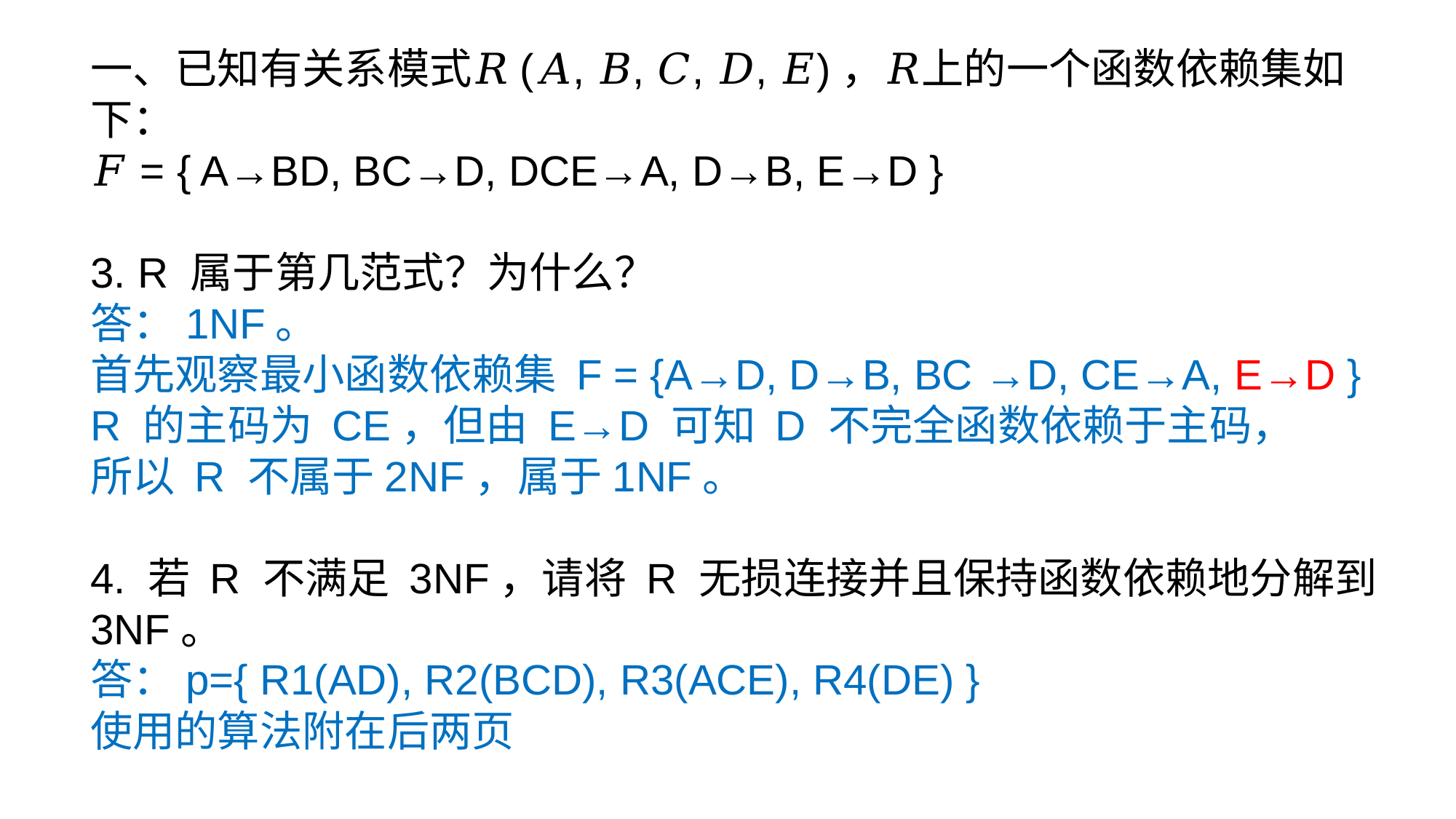

一、已知有关系模式𝑅(𝐴, 𝐵, 𝐶, 𝐷, 𝐸)，𝑅上的一个函数依赖集如下：
𝐹 = { A→BD, BC→D, DCE→A, D→B, E→D }
3. R 属于第几范式？为什么？
答：1NF。
首先观察最小函数依赖集 F = {A→D, D→B, BC →D, CE→A, E→D }
R 的主码为 CE，但由 E→D 可知 D 不完全函数依赖于主码，
所以 R 不属于2NF，属于1NF。

4. 若 R 不满足 3NF，请将 R 无损连接并且保持函数依赖地分解到 3NF。
答：p={ R1(AD), R2(BCD), R3(ACE), R4(DE) }
使用的算法附在后两页